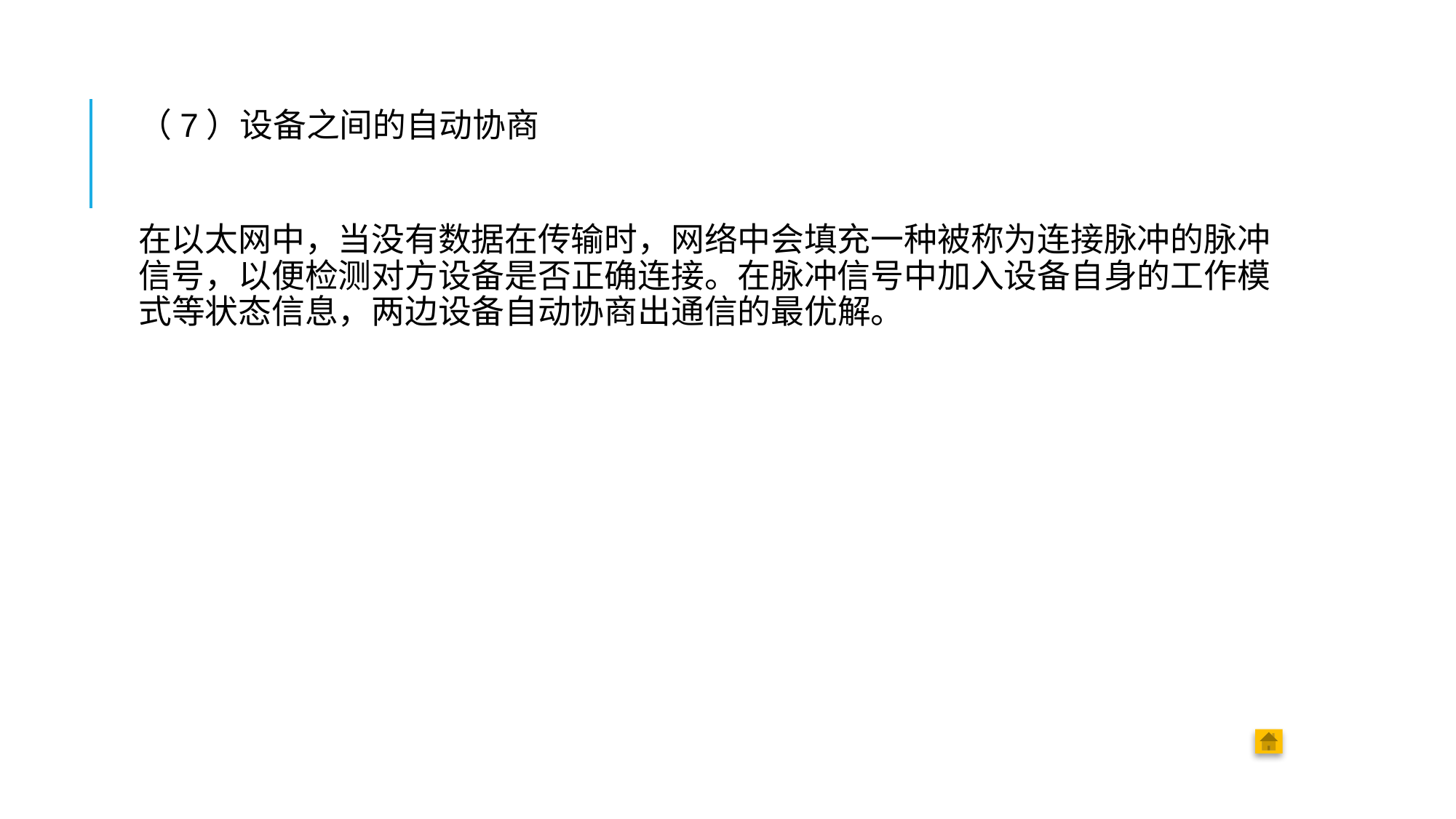

（7）设备之间的自动协商

在以太网中，当没有数据在传输时，网络中会填充一种被称为连接脉冲的脉冲信号，以便检测对方设备是否正确连接。在脉冲信号中加入设备自身的工作模式等状态信息，两边设备自动协商出通信的最优解。